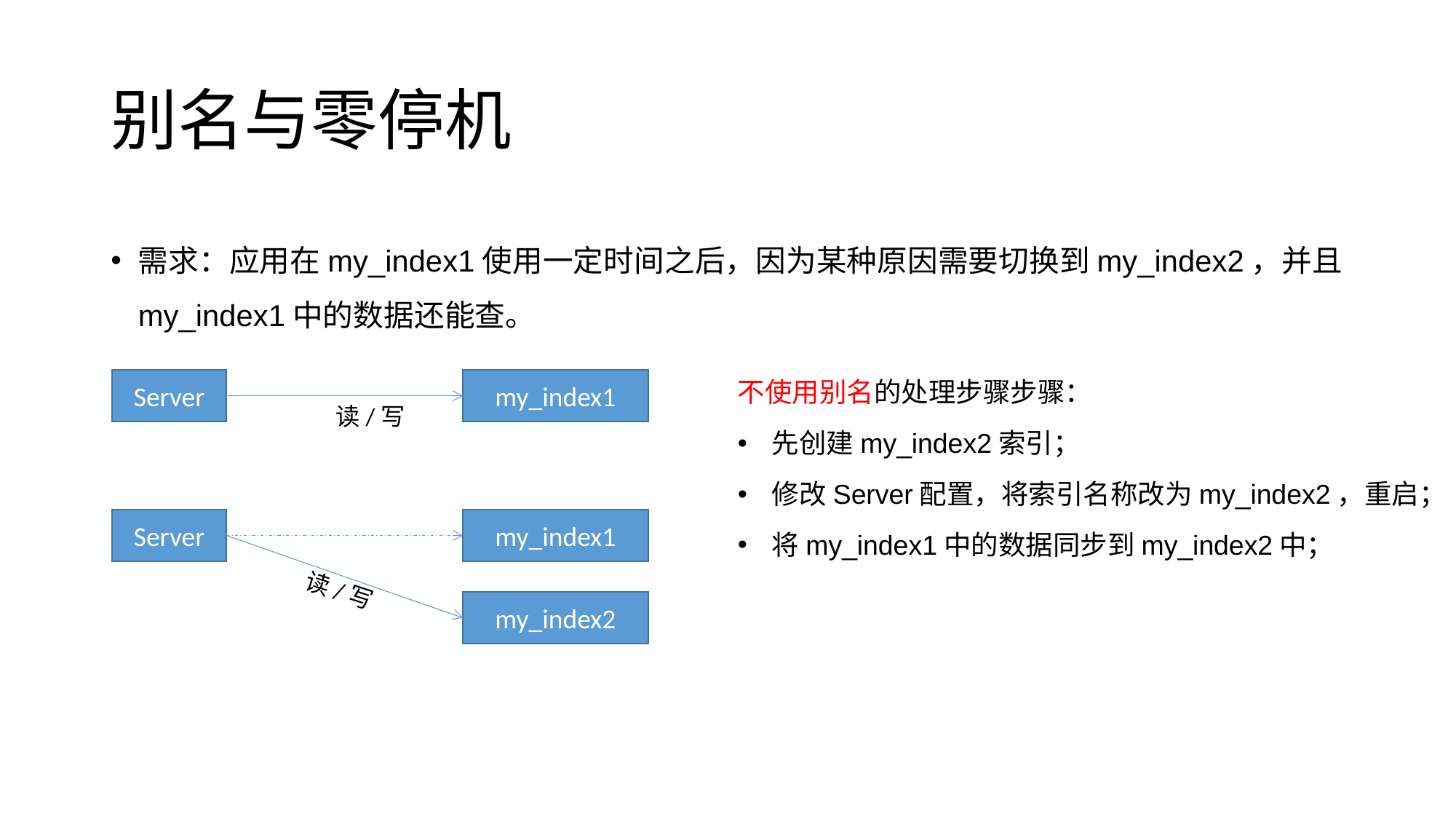

# 别名与零停机
需求：应用在my_index1使用一定时间之后，因为某种原因需要切换到my_index2，并且my_index1中的数据还能查。
Server
my_index1
不使用别名的处理步骤步骤：
先创建my_index2索引；
修改Server配置，将索引名称改为my_index2，重启；
将my_index1中的数据同步到my_index2中；
读/写
Server
my_index1
读/写
my_index2